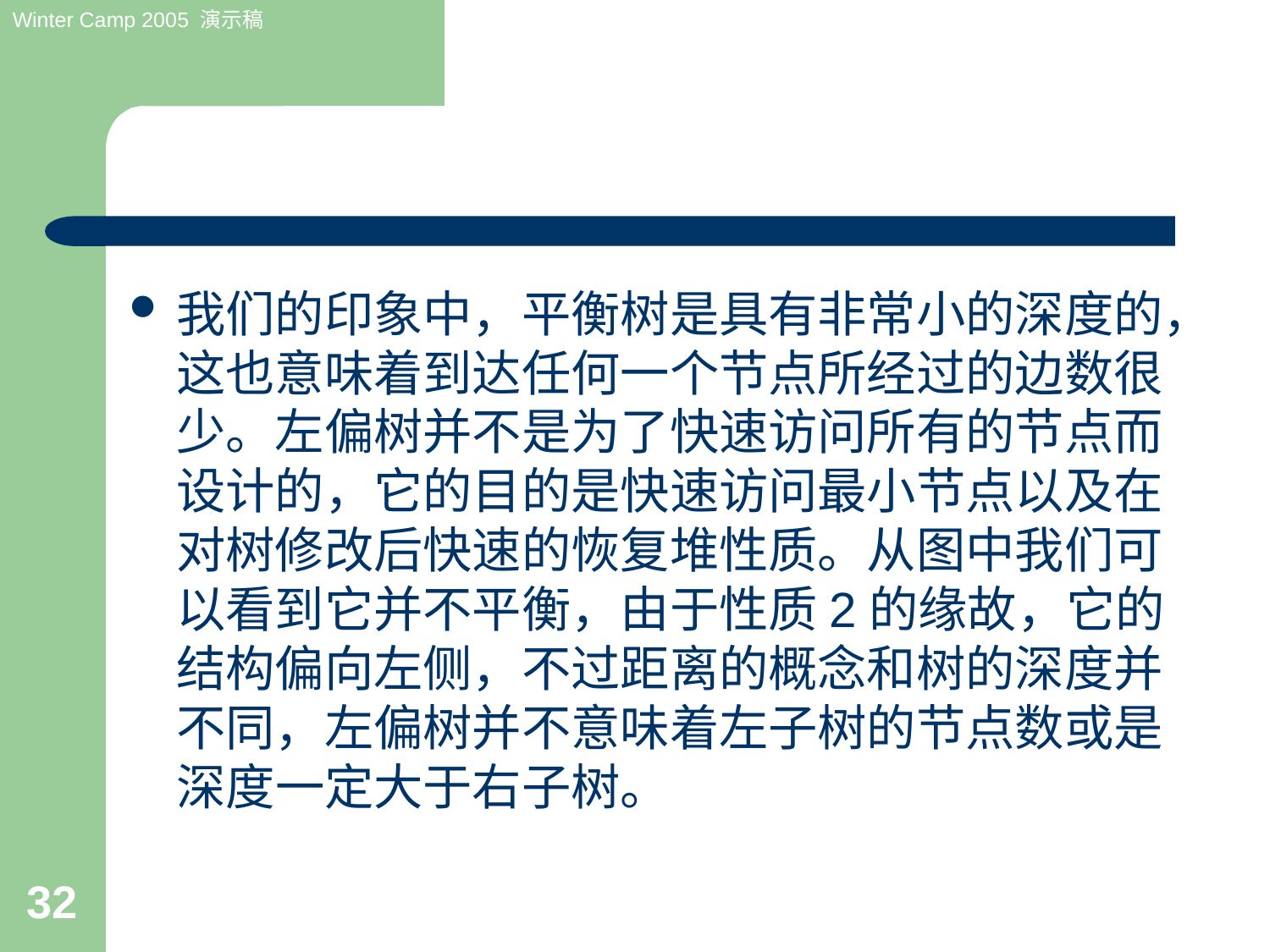

#
我们的印象中，平衡树是具有非常小的深度的，这也意味着到达任何一个节点所经过的边数很少。左偏树并不是为了快速访问所有的节点而设计的，它的目的是快速访问最小节点以及在对树修改后快速的恢复堆性质。从图中我们可以看到它并不平衡，由于性质2的缘故，它的结构偏向左侧，不过距离的概念和树的深度并不同，左偏树并不意味着左子树的节点数或是深度一定大于右子树。

32